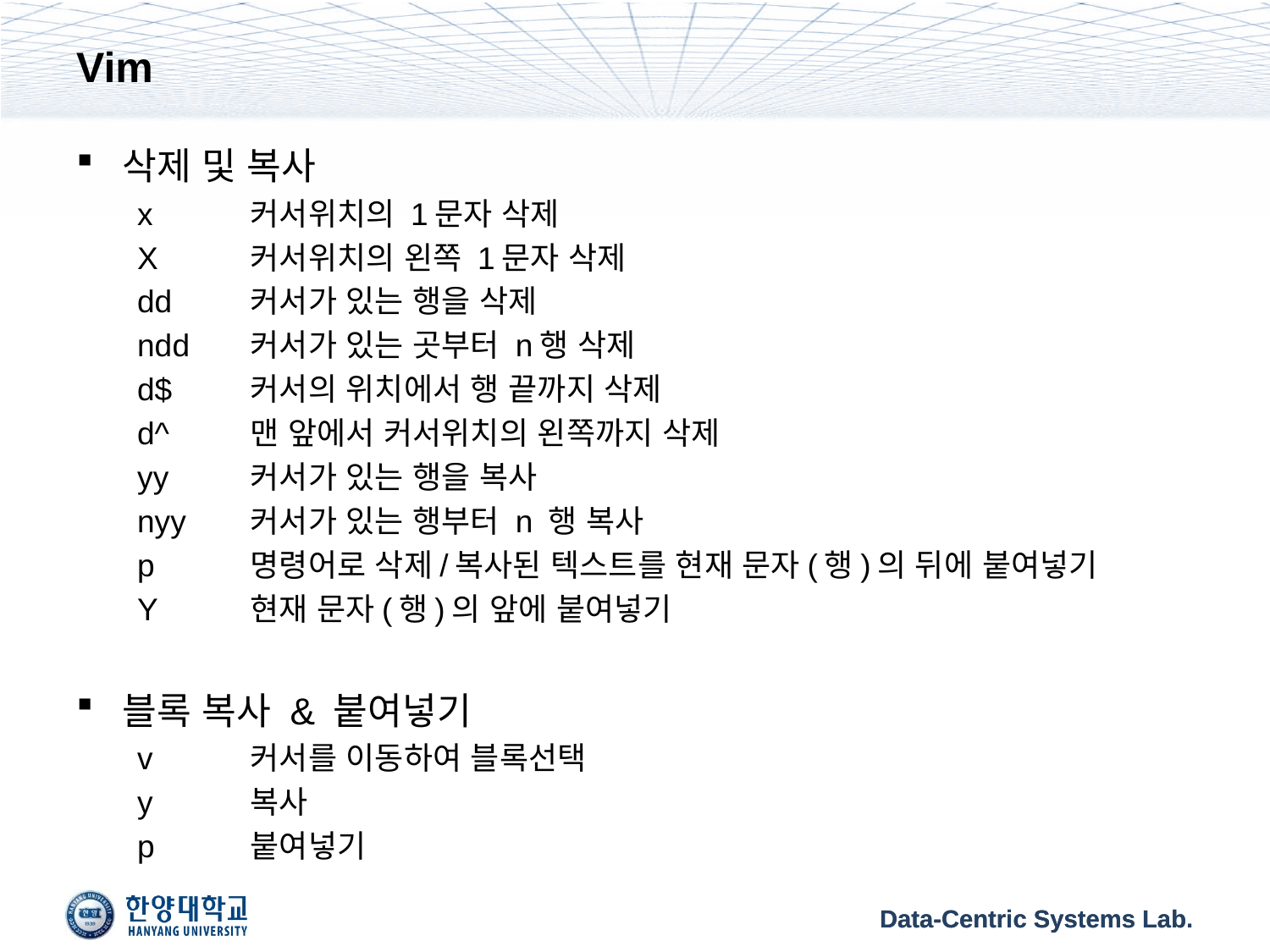

# Vim
삭제 및 복사
x	커서위치의 1문자 삭제
X	커서위치의 왼쪽 1문자 삭제
dd	커서가 있는 행을 삭제
ndd	커서가 있는 곳부터 n행 삭제
d$	커서의 위치에서 행 끝까지 삭제
d^	맨 앞에서 커서위치의 왼쪽까지 삭제
yy	커서가 있는 행을 복사
nyy	커서가 있는 행부터 n 행 복사
p	명령어로 삭제/복사된 텍스트를 현재 문자(행)의 뒤에 붙여넣기
Y	현재 문자(행)의 앞에 붙여넣기

블록 복사 & 붙여넣기
v	커서를 이동하여 블록선택
y	복사
p 	붙여넣기